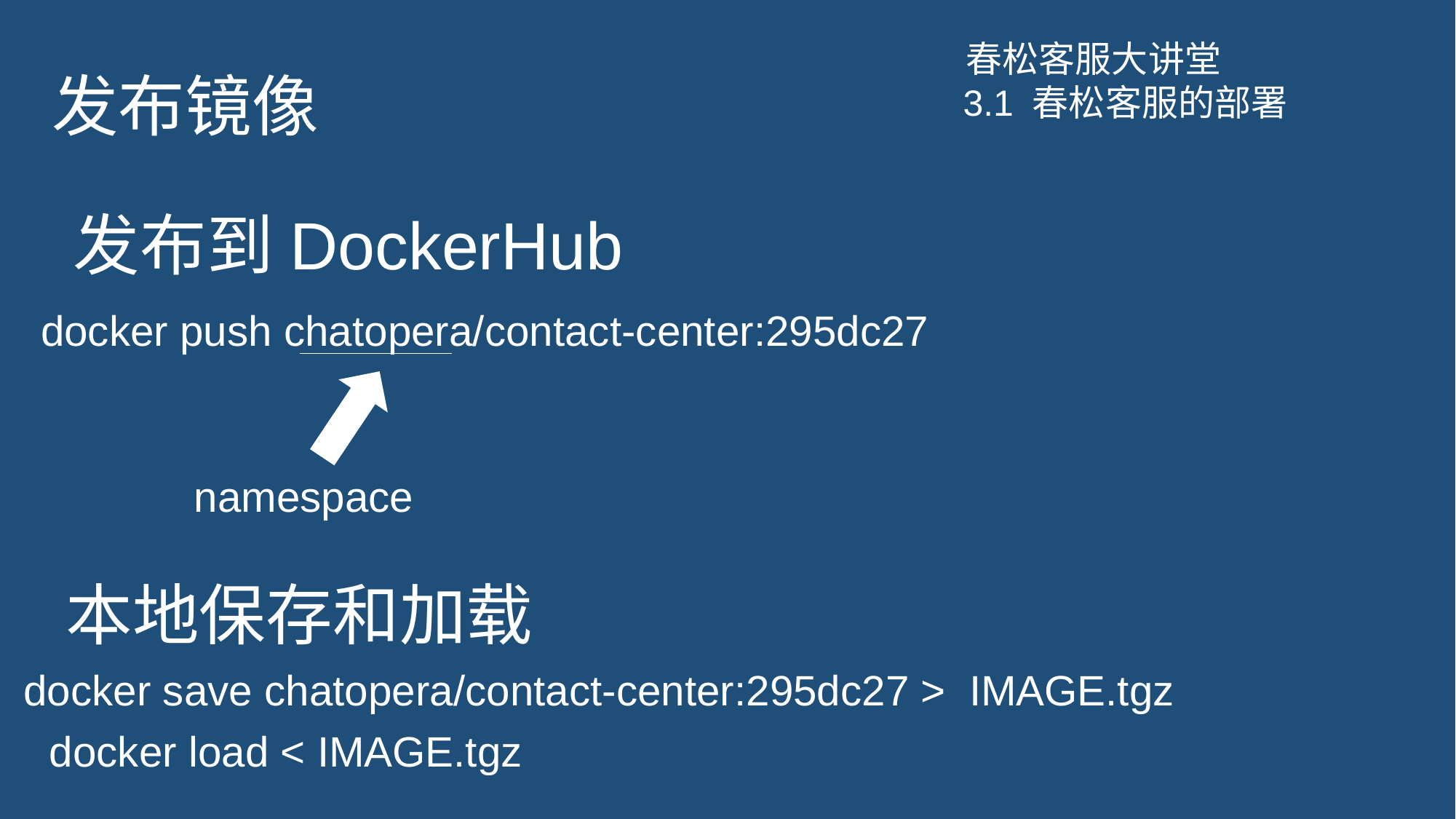

# 发布镜像
春松客服大讲堂
3.1 春松客服的部署
发布到DockerHub
docker push chatopera/contact-center:295dc27

namespace
本地保存和加载
docker save chatopera/contact-center:295dc27 >  IMAGE.tgz
docker load < IMAGE.tgz